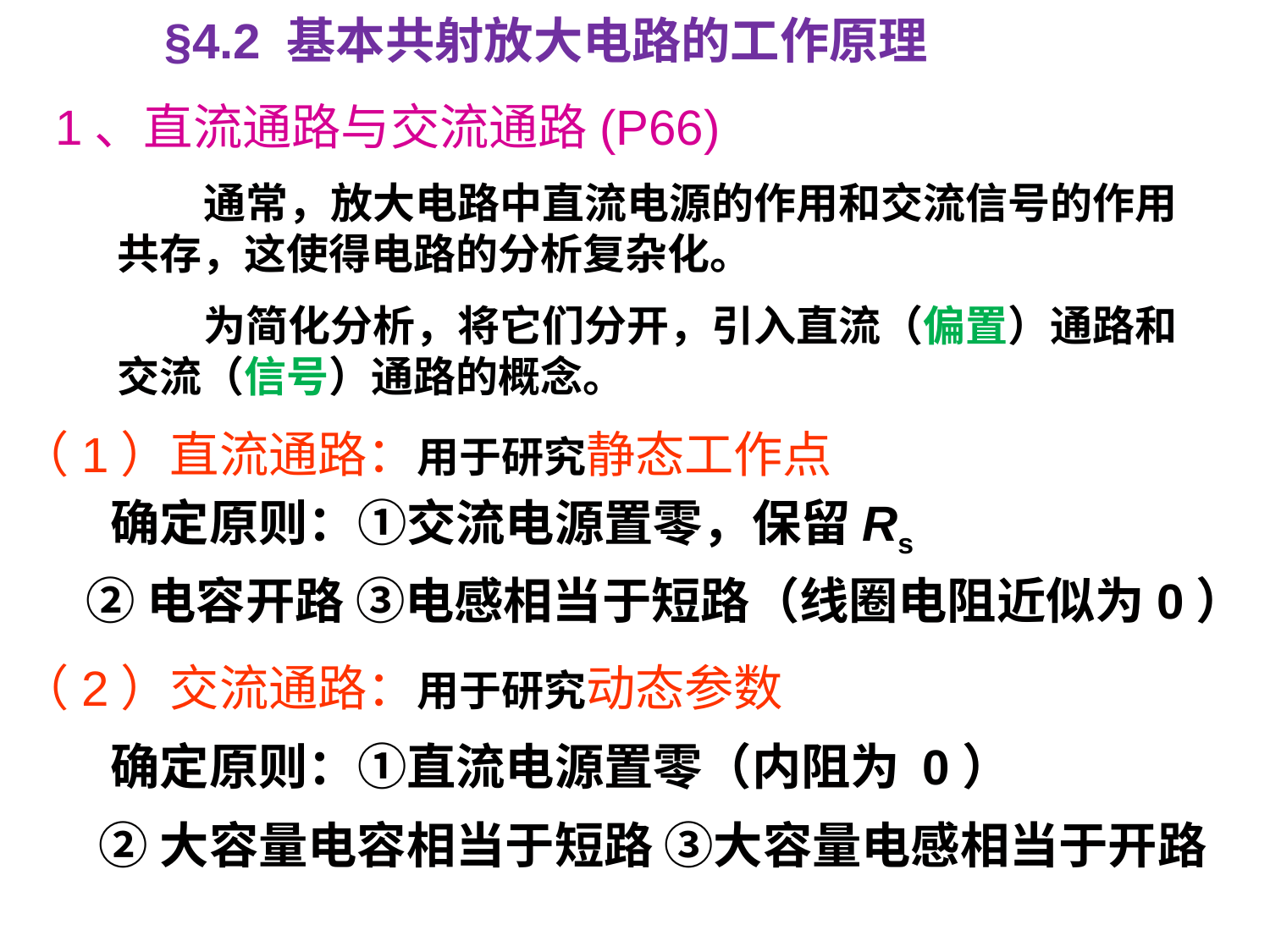

§4.2 基本共射放大电路的工作原理
# 1、直流通路与交流通路(P66)
        通常，放大电路中直流电源的作用和交流信号的作用共存，这使得电路的分析复杂化。
        为简化分析，将它们分开，引入直流（偏置）通路和交流（信号）通路的概念。
（1）直流通路：用于研究静态工作点
       确定原则：①交流电源置零，保留Rs
          ②电容开路 ③电感相当于短路（线圈电阻近似为0）
（2）交流通路：用于研究动态参数
       确定原则：①直流电源置零（内阻为 0）
       ②大容量电容相当于短路 ③大容量电感相当于开路